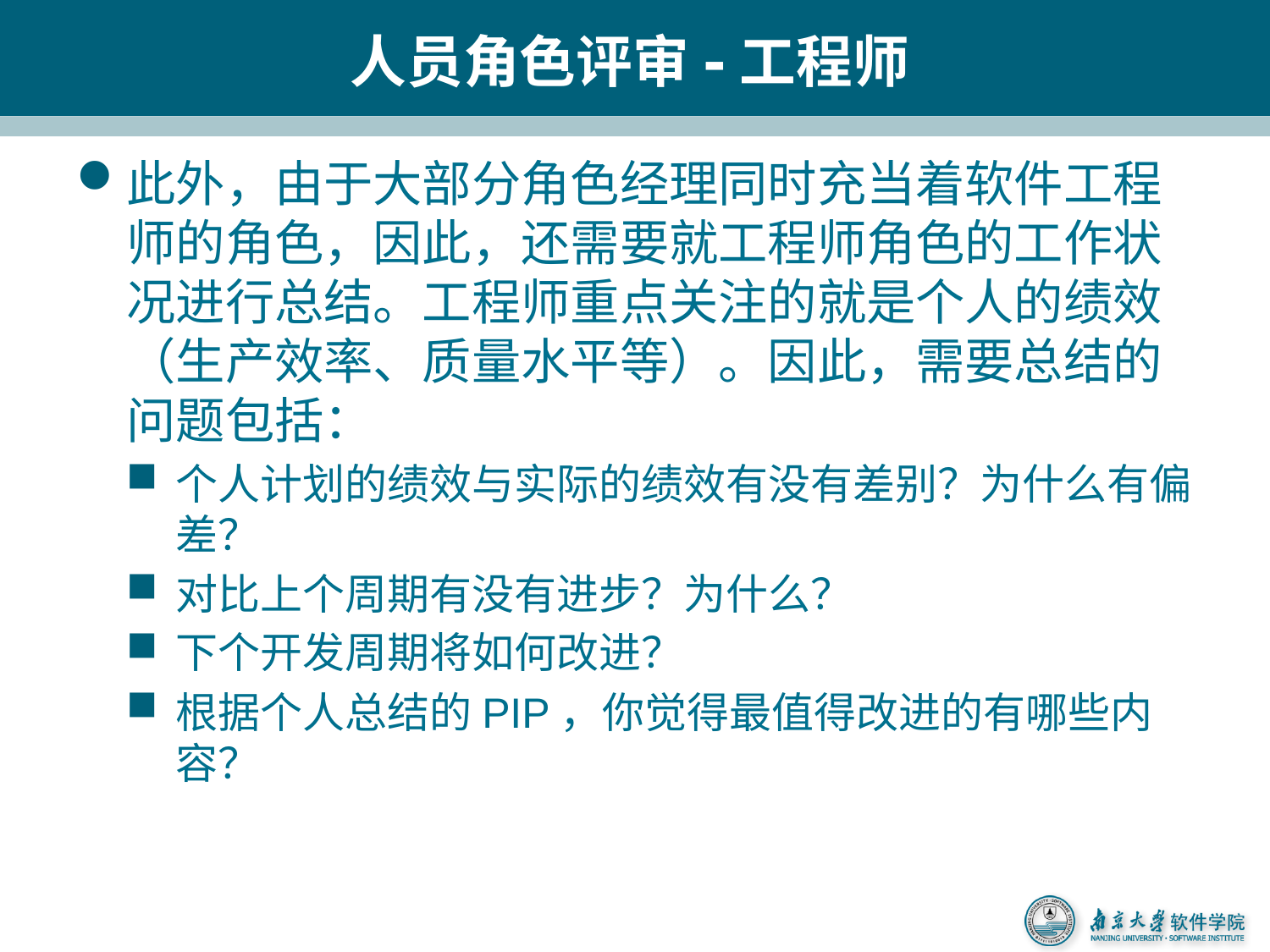

# 人员角色评审-工程师
此外，由于大部分角色经理同时充当着软件工程师的角色，因此，还需要就工程师角色的工作状况进行总结。工程师重点关注的就是个人的绩效（生产效率、质量水平等）。因此，需要总结的问题包括：
个人计划的绩效与实际的绩效有没有差别？为什么有偏差？
对比上个周期有没有进步？为什么？
下个开发周期将如何改进？
根据个人总结的PIP，你觉得最值得改进的有哪些内容？